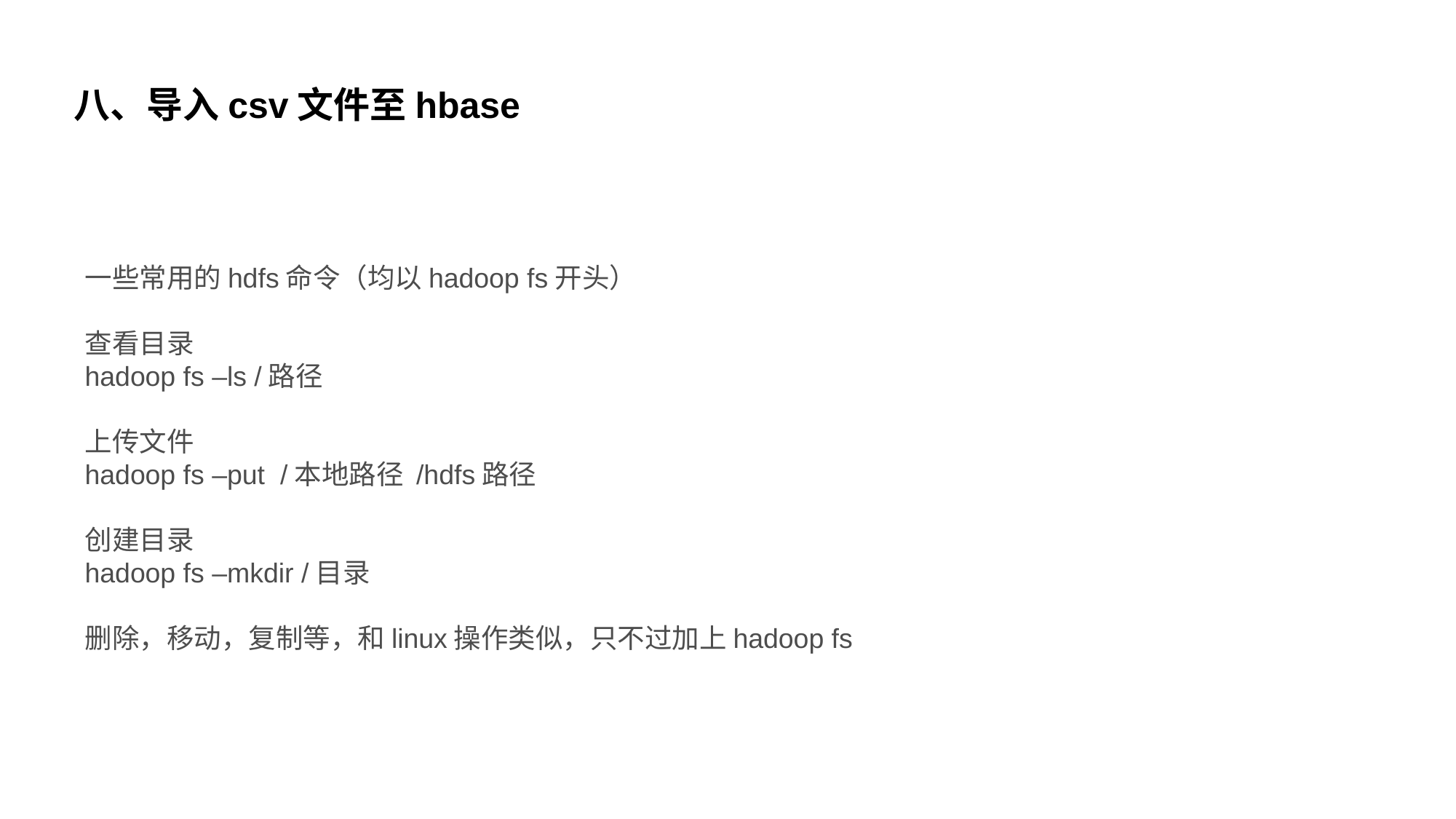

八、导入csv文件至hbase
一些常用的hdfs命令（均以hadoop fs开头）

查看目录
hadoop fs –ls /路径

上传文件
hadoop fs –put  /本地路径 /hdfs路径

创建目录
hadoop fs –mkdir /目录

删除，移动，复制等，和linux操作类似，只不过加上hadoop fs